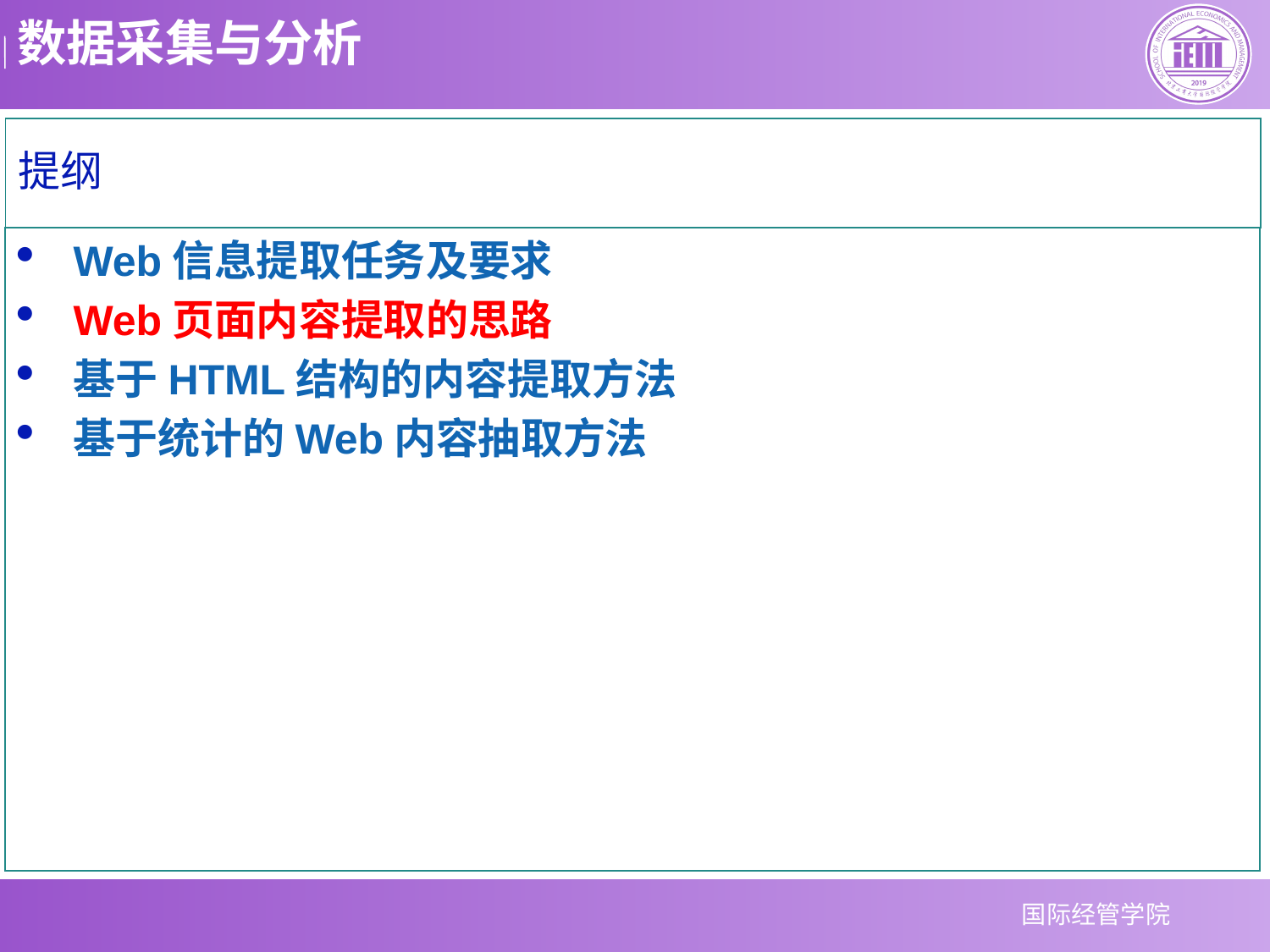

# 提纲
Web信息提取任务及要求
Web页面内容提取的思路
基于HTML结构的内容提取方法
基于统计的Web内容抽取方法